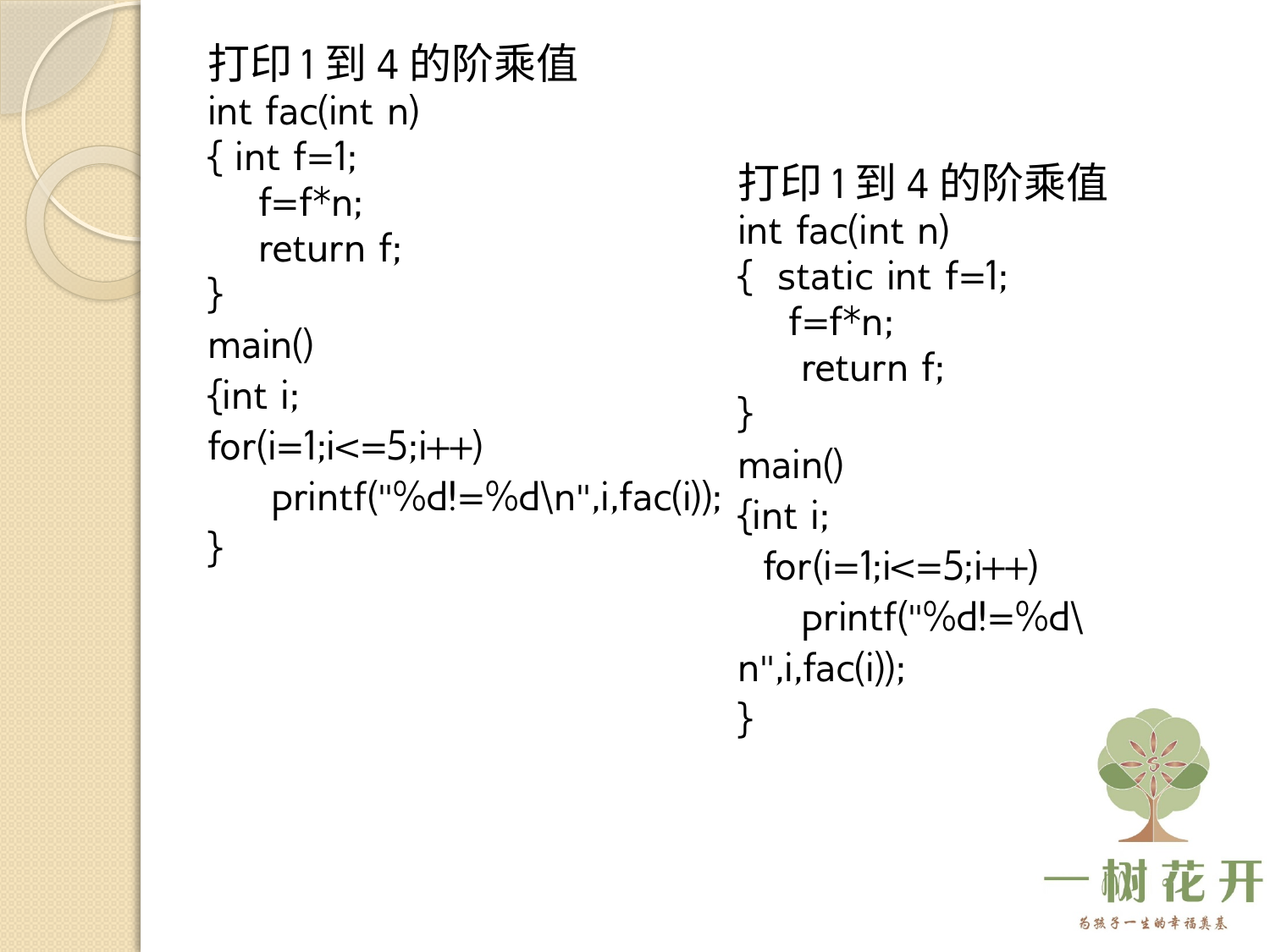

打印1到4的阶乘值
int fac(int n)
{ int f=1;
    f=f*n;
    return f;
}
main()
{int i;
for(i=1;i<=5;i++)
     printf("%d!=%d\n",i,fac(i));
}
打印1到4的阶乘值
int fac(int n)
{  static int f=1;
    f=f*n;
     return f;
}
main()
{int i;
  for(i=1;i<=5;i++)
     printf("%d!=%d\n",i,fac(i));
}